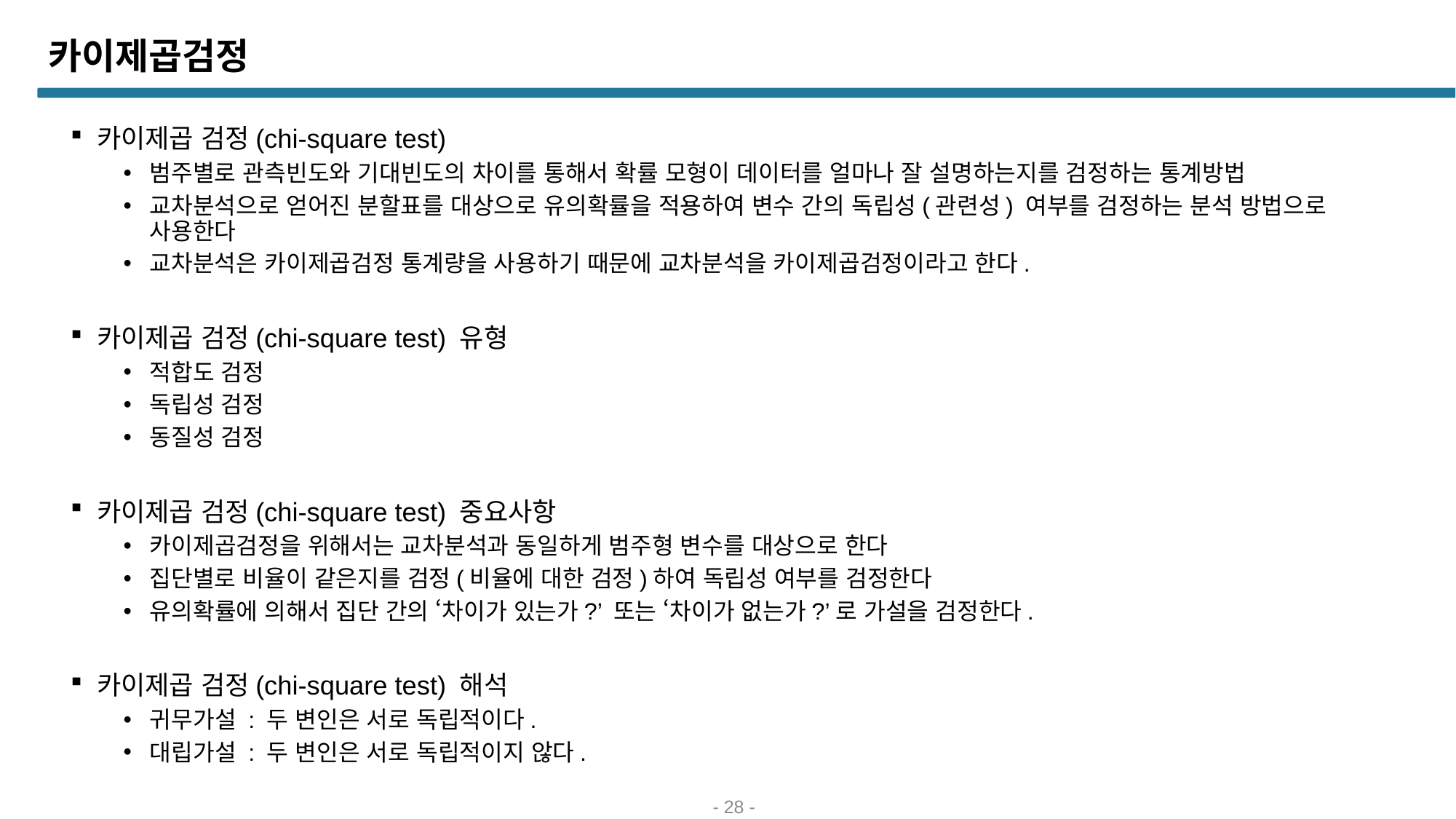

# 카이제곱검정
카이제곱 검정(chi-square test)
범주별로 관측빈도와 기대빈도의 차이를 통해서 확률 모형이 데이터를 얼마나 잘 설명하는지를 검정하는 통계방법
교차분석으로 얻어진 분할표를 대상으로 유의확률을 적용하여 변수 간의 독립성(관련성) 여부를 검정하는 분석 방법으로 사용한다
교차분석은 카이제곱검정 통계량을 사용하기 때문에 교차분석을 카이제곱검정이라고 한다.

카이제곱 검정(chi-square test) 유형
적합도 검정
독립성 검정
동질성 검정

카이제곱 검정(chi-square test) 중요사항
카이제곱검정을 위해서는 교차분석과 동일하게 범주형 변수를 대상으로 한다
집단별로 비율이 같은지를 검정(비율에 대한 검정)하여 독립성 여부를 검정한다
유의확률에 의해서 집단 간의 ‘차이가 있는가?’ 또는 ‘차이가 없는가?’로 가설을 검정한다.

카이제곱 검정(chi-square test) 해석
귀무가설 : 두 변인은 서로 독립적이다.
대립가설 : 두 변인은 서로 독립적이지 않다.

- 28 -